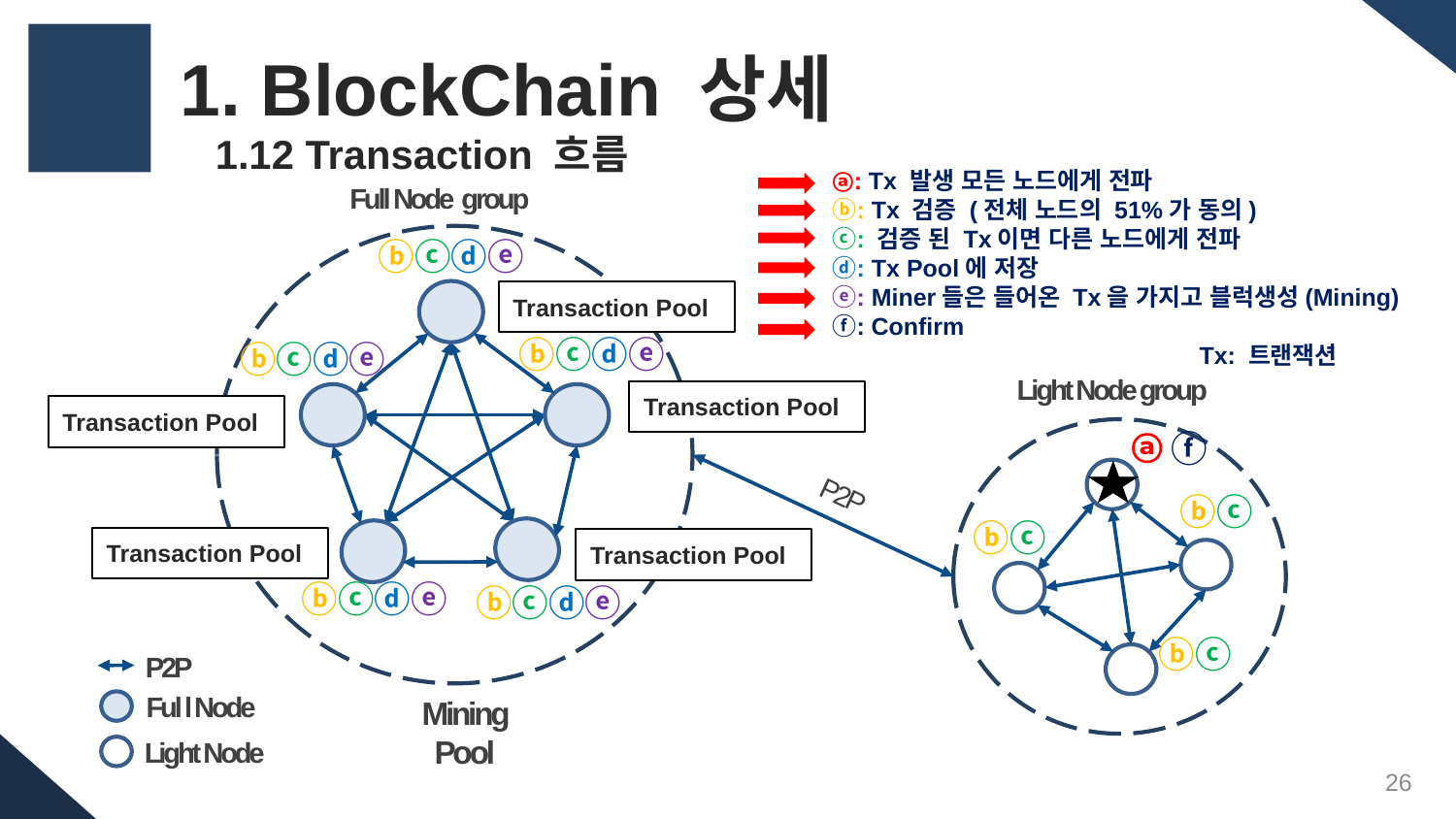

1. BlockChain 상세

  1.12 Transaction 흐름
ⓐ: Tx 발생 모든 노드에게 전파
ⓑ: Tx 검증 (전체 노드의 51%가 동의)
ⓒ: 검증 된 Tx이면 다른 노드에게 전파
ⓓ: Tx Pool에 저장
ⓔ: Miner들은 들어온 Tx을 가지고 블럭생성(Mining)
ⓕ: Confirm
                                                      Tx: 트랜잭션

Full Node  group

ⓑⓒⓓⓔ

Transaction Pool

ⓑⓒⓓⓔ

ⓑⓒⓓⓔ

Light Node group
Transaction Pool
Transaction Pool
ⓐ
ⓕ

 P2P
ⓑⓒ

ⓑⓒ

Transaction Pool
Transaction Pool
ⓑⓒⓓⓔ

ⓑⓒⓓⓔ

ⓑⓒ

 P2P
Ful l Node

Light Node

Mining Pool

26